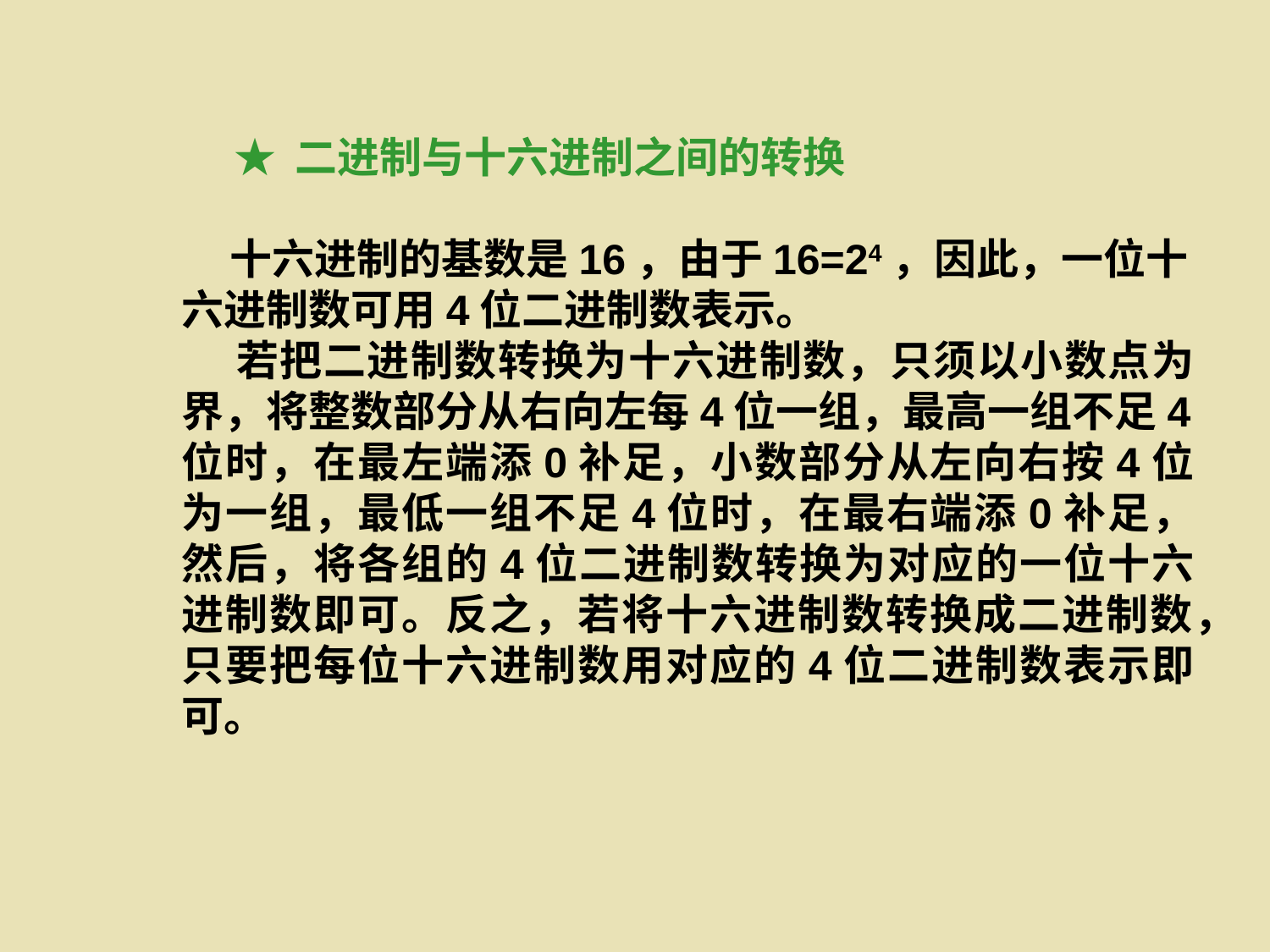

★  二进制与十六进制之间的转换

    十六进制的基数是16，由于16=24，因此，一位十六进制数可用4位二进制数表示。
    若把二进制数转换为十六进制数，只须以小数点为界，将整数部分从右向左每4位一组，最高一组不足4位时，在最左端添0补足，小数部分从左向右按4位为一组，最低一组不足4位时，在最右端添0补足，然后，将各组的4位二进制数转换为对应的一位十六进制数即可。反之，若将十六进制数转换成二进制数，只要把每位十六进制数用对应的4位二进制数表示即可。